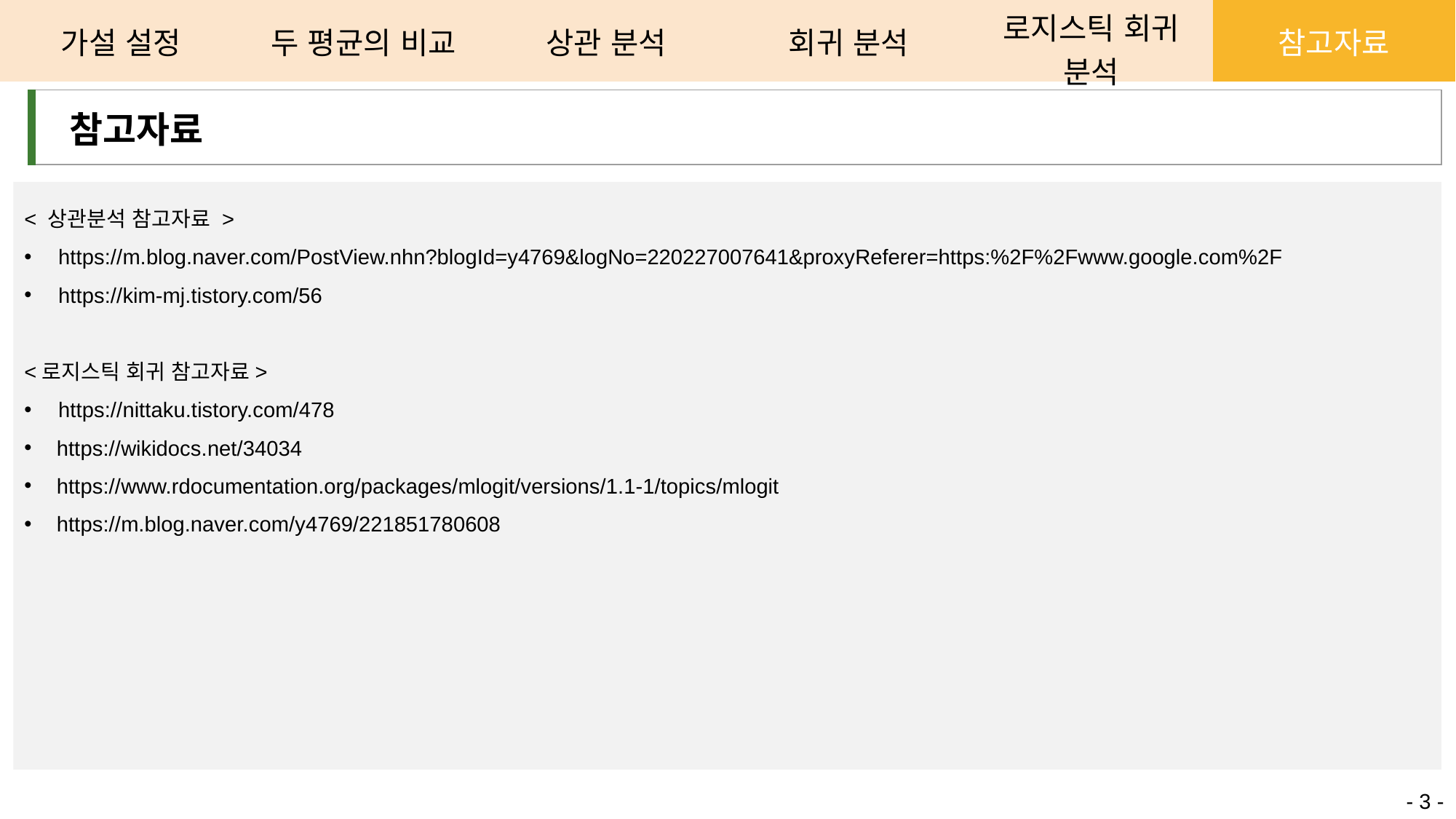

| 가설 설정 | 두 평균의 비교 | 상관 분석 | 회귀 분석 | 로지스틱 회귀 분석 | 참고자료 |
| --- | --- | --- | --- | --- | --- |
| 참고자료 |
| --- |
< 상관분석 참고자료 >
https://m.blog.naver.com/PostView.nhn?blogId=y4769&logNo=220227007641&proxyReferer=https:%2F%2Fwww.google.com%2F
https://kim-mj.tistory.com/56

<로지스틱 회귀 참고자료>
https://nittaku.tistory.com/478
  https://wikidocs.net/34034
  https://www.rdocumentation.org/packages/mlogit/versions/1.1-1/topics/mlogit
  https://m.blog.naver.com/y4769/221851780608
- 3 -